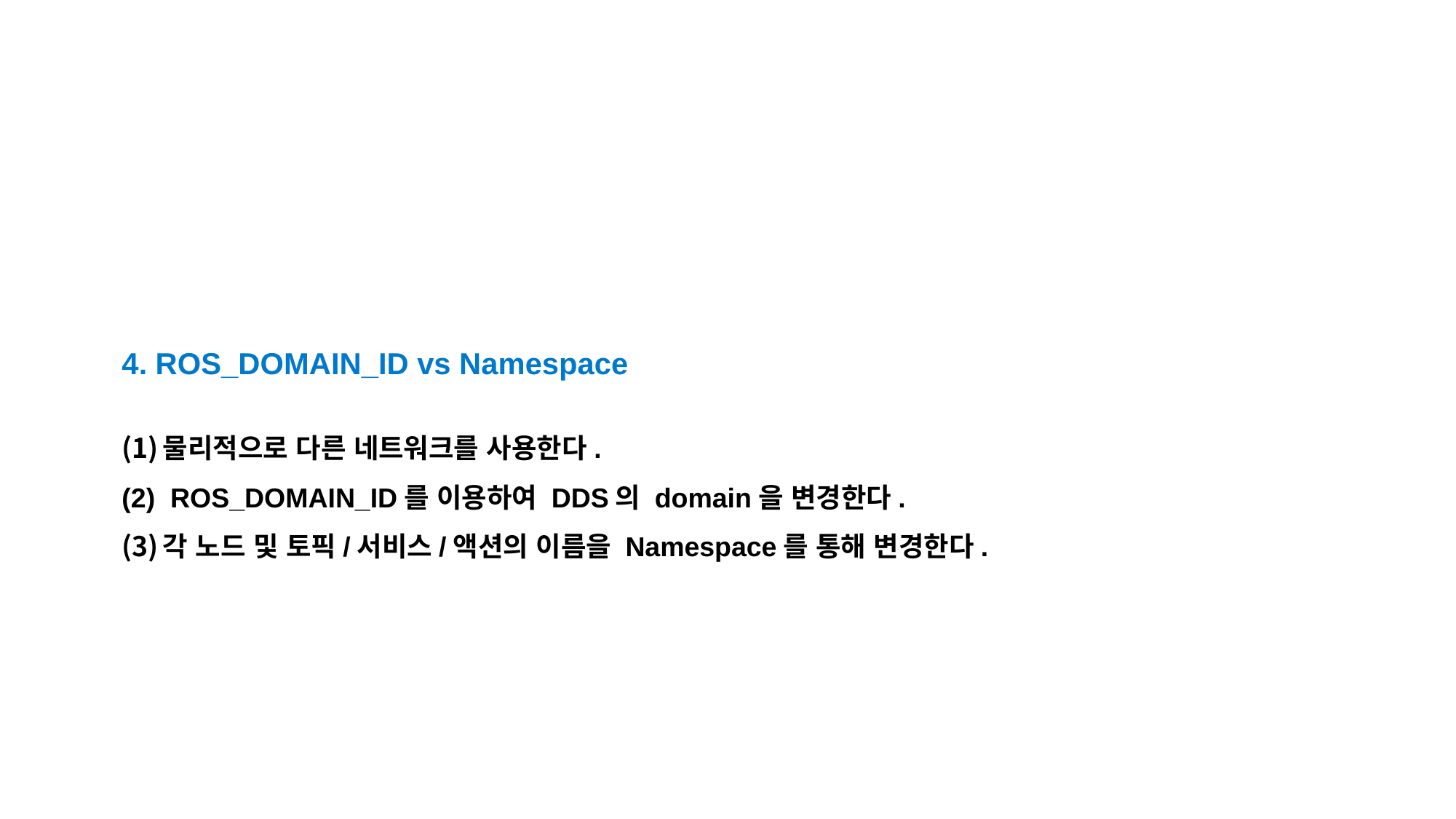

4. ROS_DOMAIN_ID vs Namespace
물리적으로 다른 네트워크를 사용한다.
 ROS_DOMAIN_ID를 이용하여 DDS의 domain을 변경한다.
각 노드 및 토픽/서비스/액션의 이름을 Namespace를 통해 변경한다.